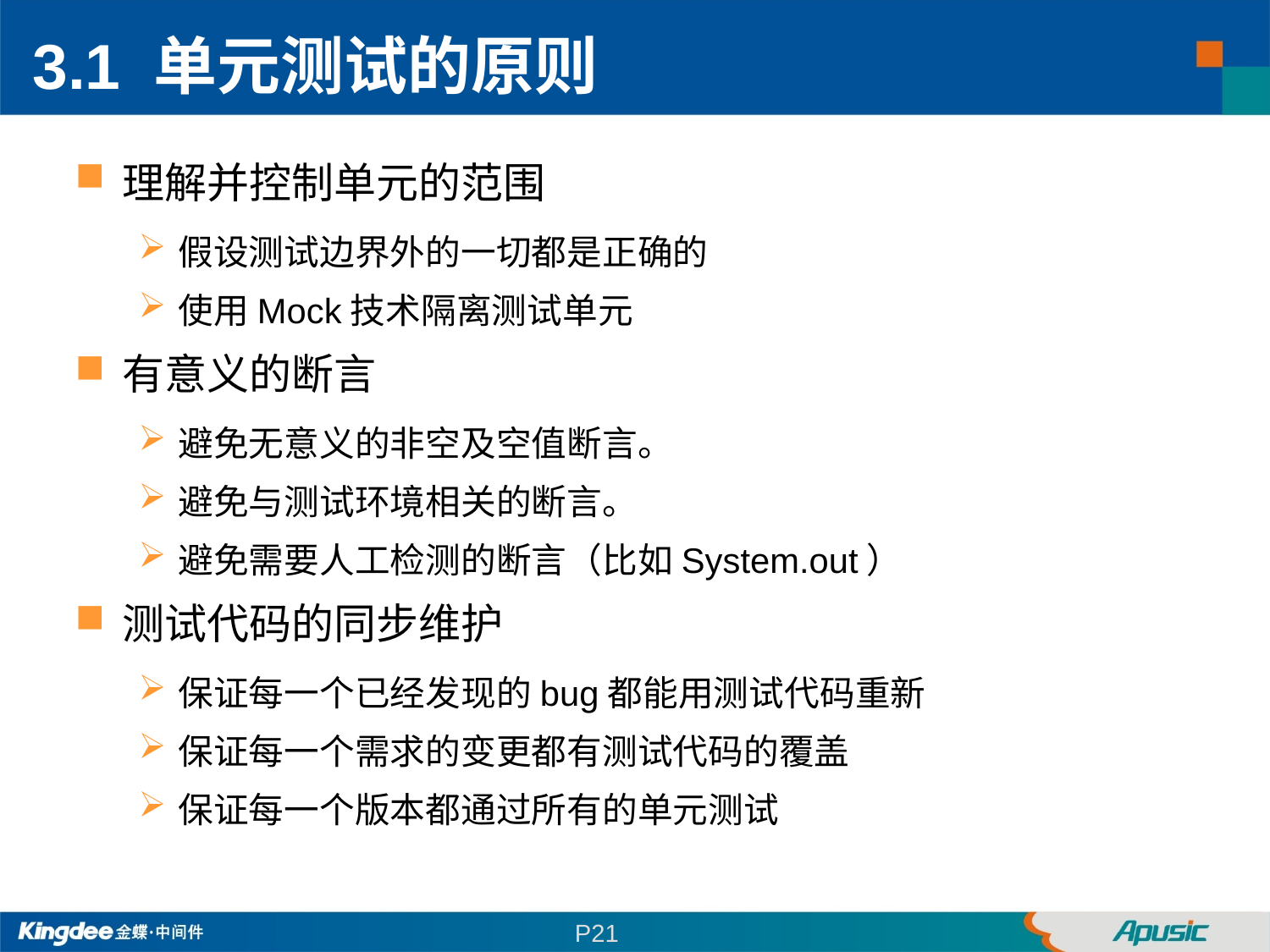

3.1 单元测试的原则
理解并控制单元的范围
假设测试边界外的一切都是正确的
使用Mock技术隔离测试单元
有意义的断言
避免无意义的非空及空值断言。
避免与测试环境相关的断言。
避免需要人工检测的断言（比如System.out）
测试代码的同步维护
保证每一个已经发现的bug都能用测试代码重新
保证每一个需求的变更都有测试代码的覆盖
保证每一个版本都通过所有的单元测试